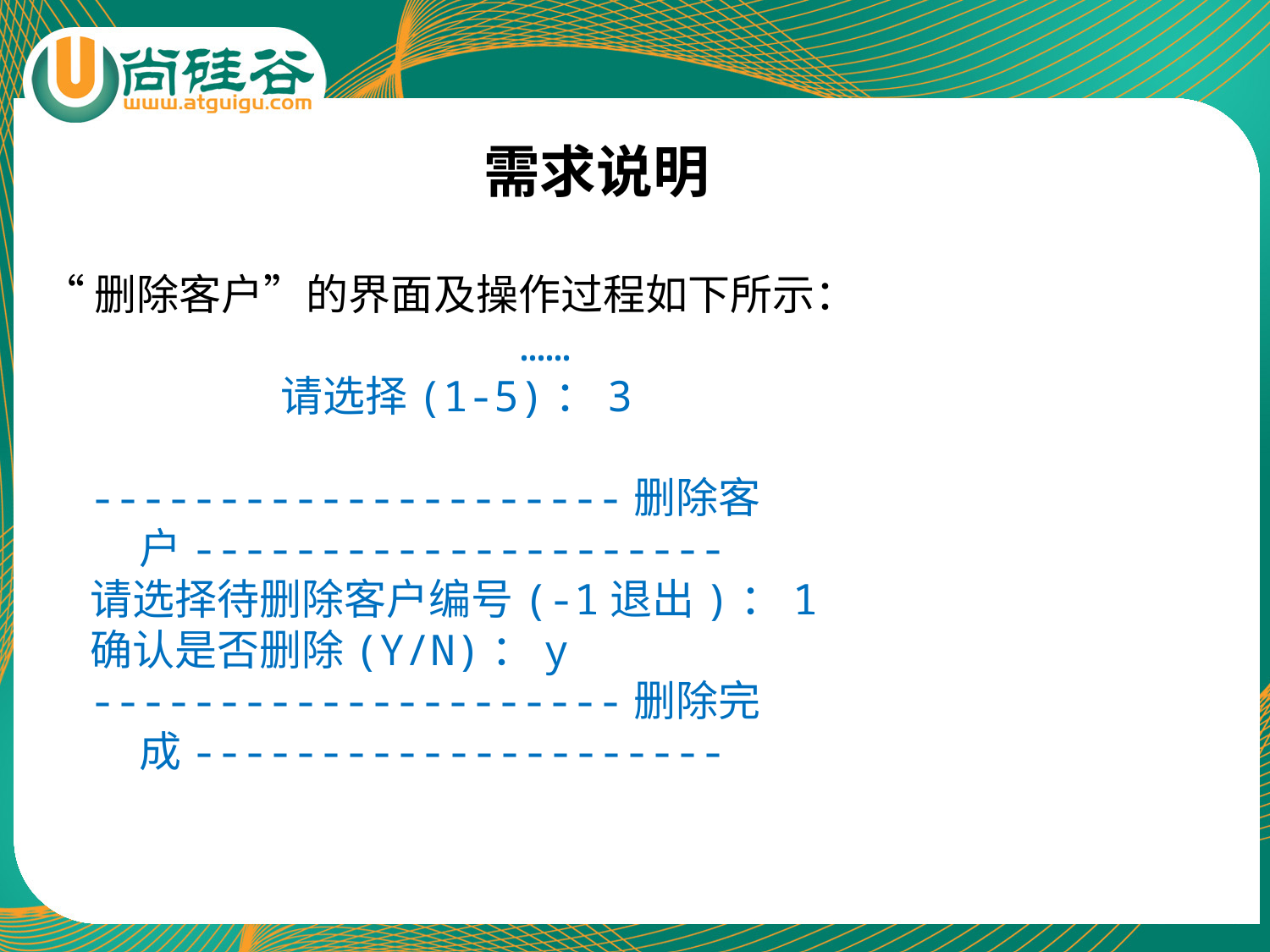

需求说明
“删除客户”的界面及操作过程如下所示：
				……
                   请选择(1-5)：3

---------------------删除客户---------------------
请选择待删除客户编号(-1退出)：1
确认是否删除(Y/N)：y
---------------------删除完成---------------------